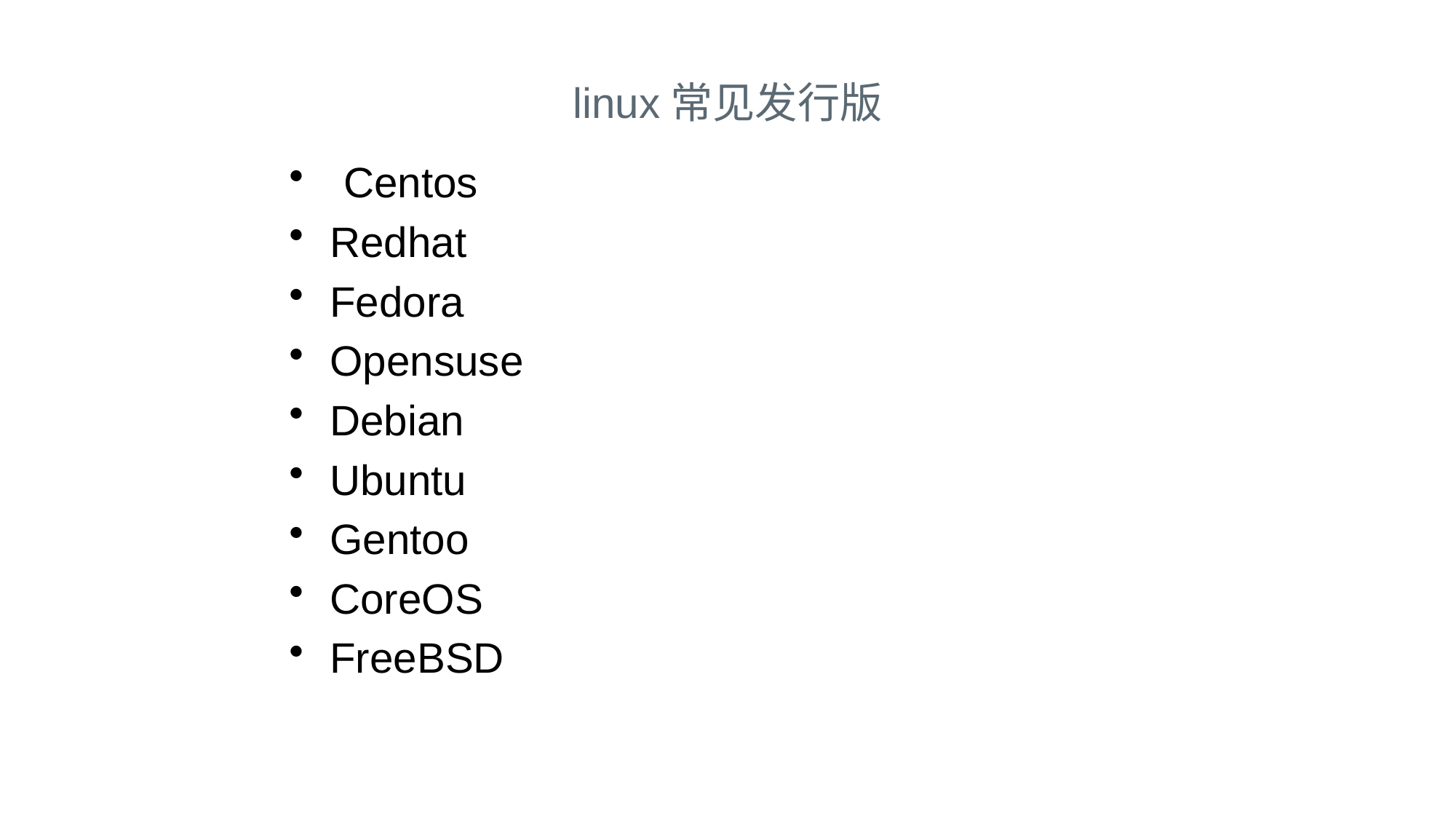

# linux常见发行版
Centos
Redhat
Fedora
Opensuse
Debian
Ubuntu
Gentoo
CoreOS
FreeBSD